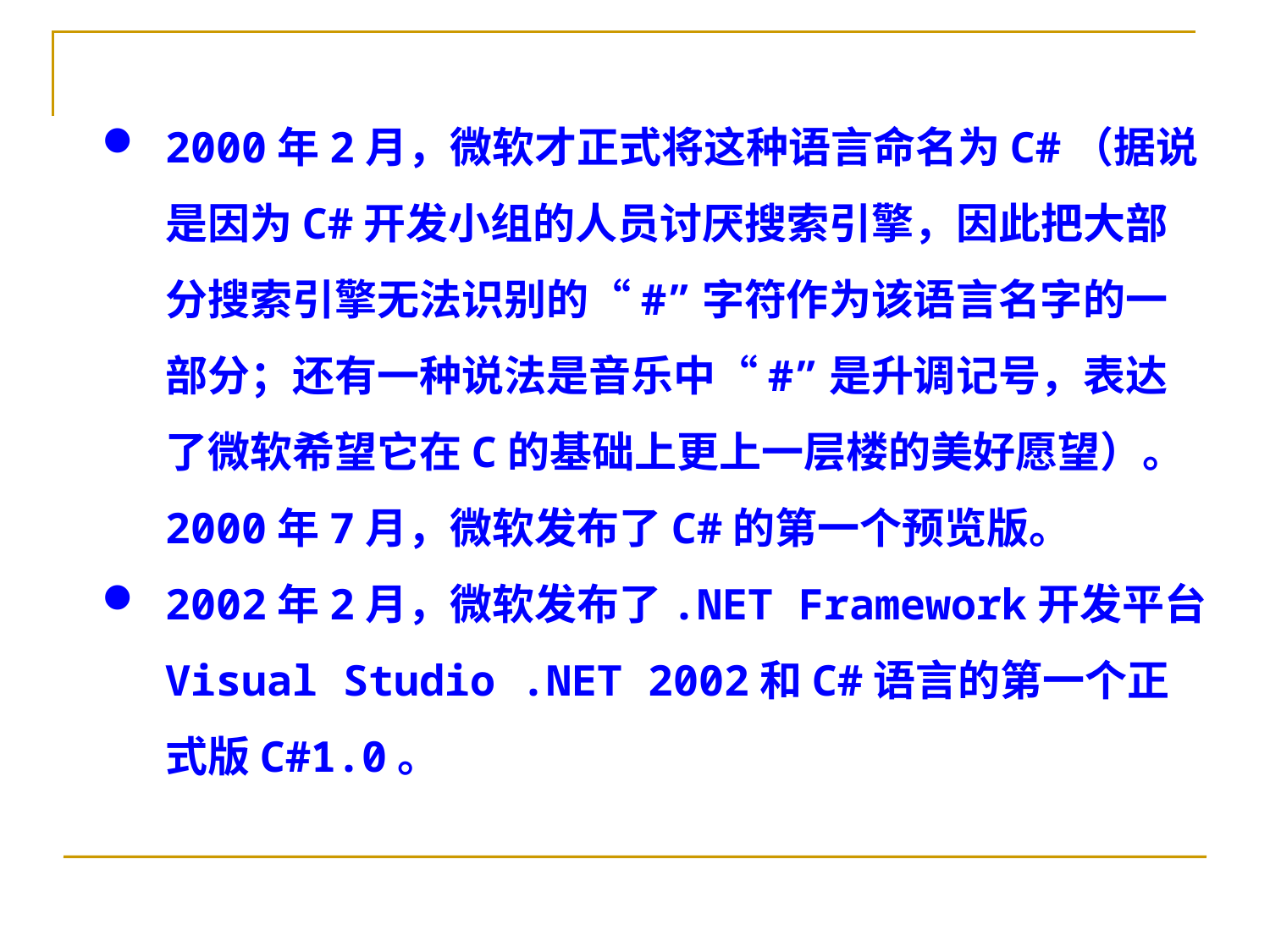

2000年2月，微软才正式将这种语言命名为C#（据说是因为C#开发小组的人员讨厌搜索引擎，因此把大部分搜索引擎无法识别的“#”字符作为该语言名字的一部分；还有一种说法是音乐中“#”是升调记号，表达了微软希望它在C的基础上更上一层楼的美好愿望）。2000年7月，微软发布了C#的第一个预览版。
2002年2月，微软发布了.NET Framework开发平台Visual Studio .NET 2002和C#语言的第一个正式版C#1.0。